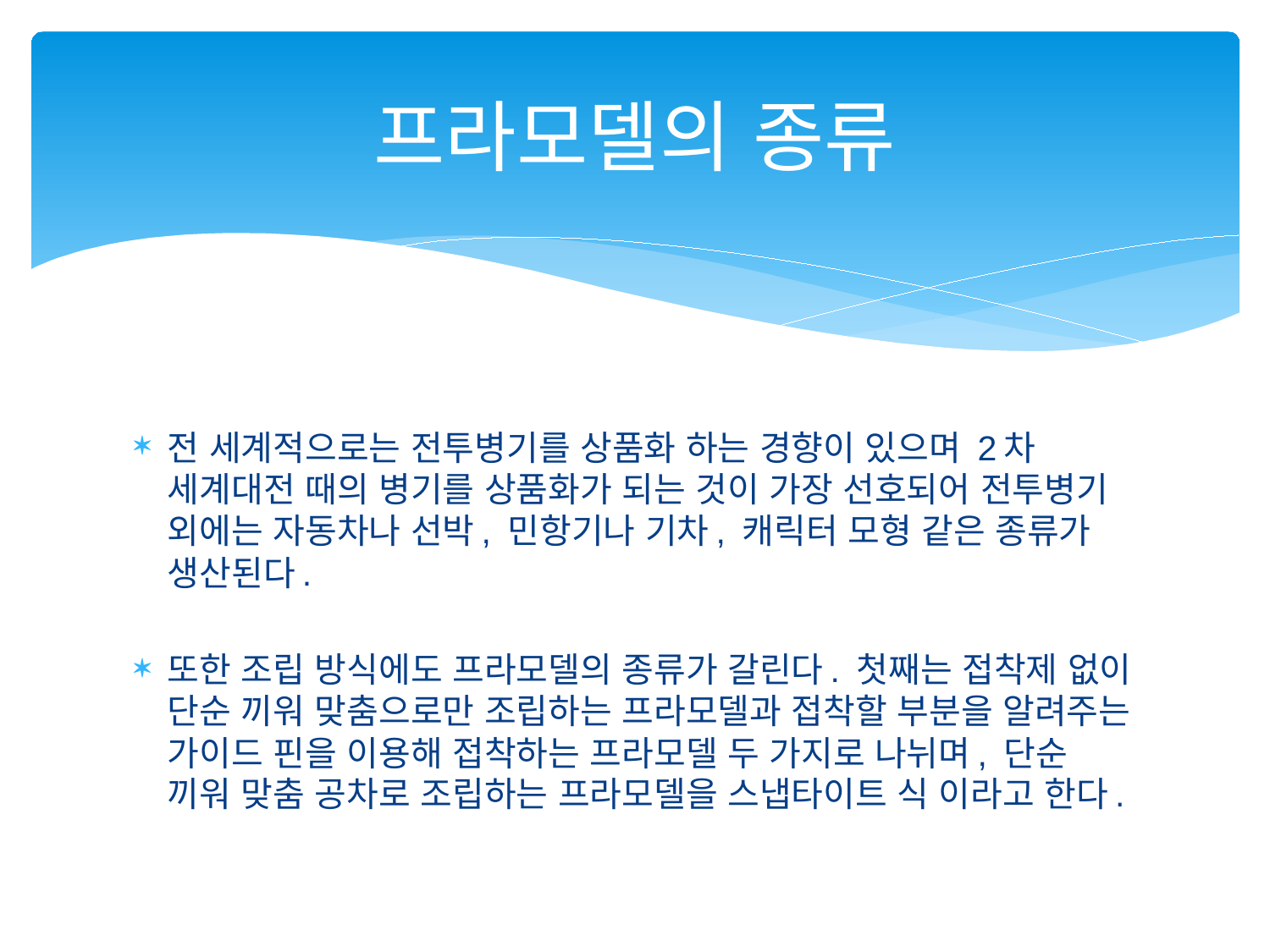

# 프라모델의 종류

전 세계적으로는 전투병기를 상품화 하는 경향이 있으며 2차 세계대전 때의 병기를 상품화가 되는 것이 가장 선호되어 전투병기 외에는 자동차나 선박, 민항기나 기차, 캐릭터 모형 같은 종류가 생산된다.

또한 조립 방식에도 프라모델의 종류가 갈린다. 첫째는 접착제 없이 단순 끼워 맞춤으로만 조립하는 프라모델과 접착할 부분을 알려주는 가이드 핀을 이용해 접착하는 프라모델 두 가지로 나뉘며, 단순 끼워 맞춤 공차로 조립하는 프라모델을 스냅타이트 식 이라고 한다.